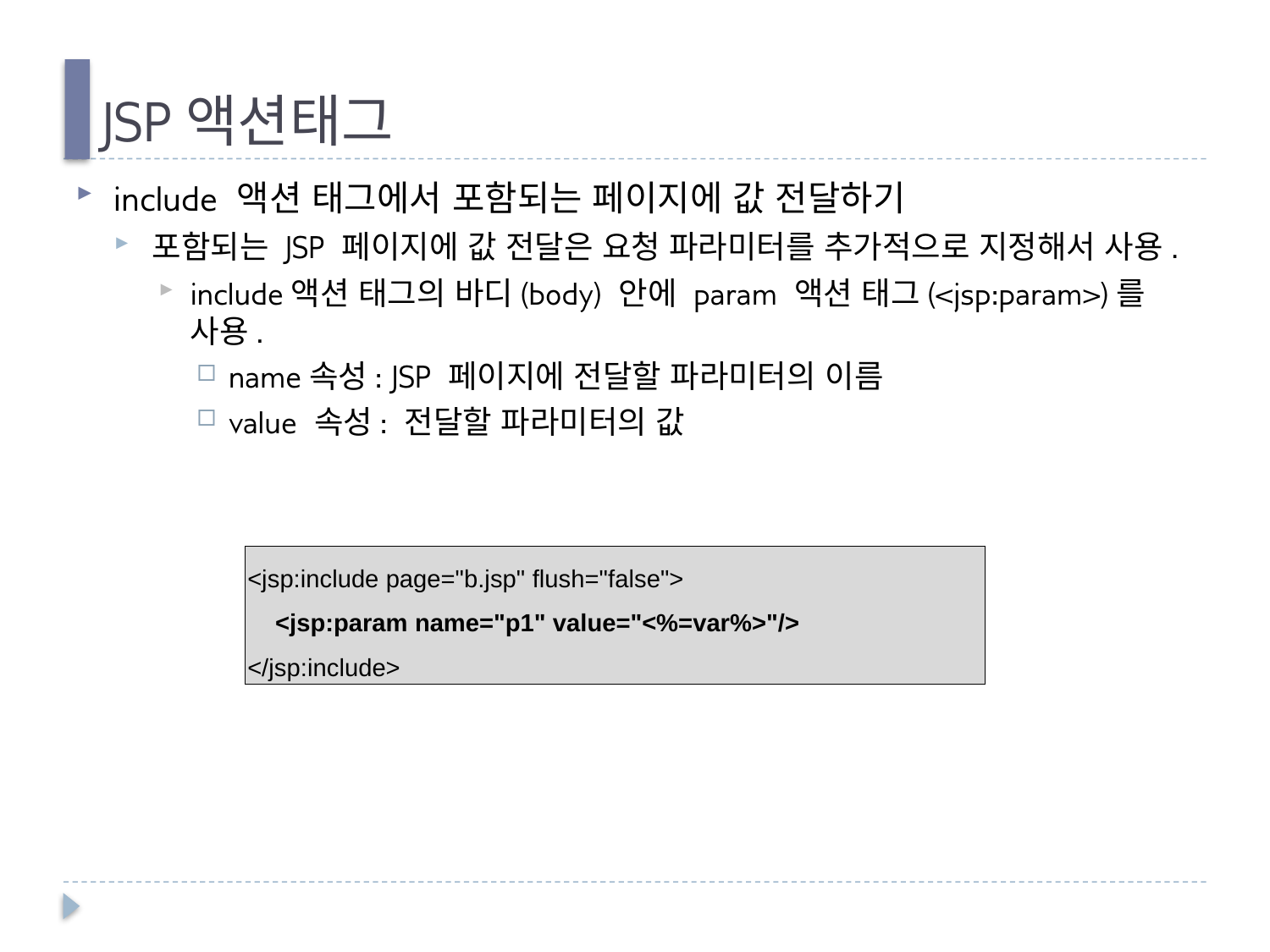

# JSP액션태그
include 액션 태그에서 포함되는 페이지에 값 전달하기
포함되는 JSP 페이지에 값 전달은 요청 파라미터를 추가적으로 지정해서 사용.
include액션 태그의 바디(body) 안에 param 액션 태그(<jsp:param>)를 사용.
name속성: JSP 페이지에 전달할 파라미터의 이름
value 속성: 전달할 파라미터의 값
| <jsp:include page="b.jsp" flush="false"> <jsp:param name="p1" value="<%=var%>"/> </jsp:include> |
| --- |